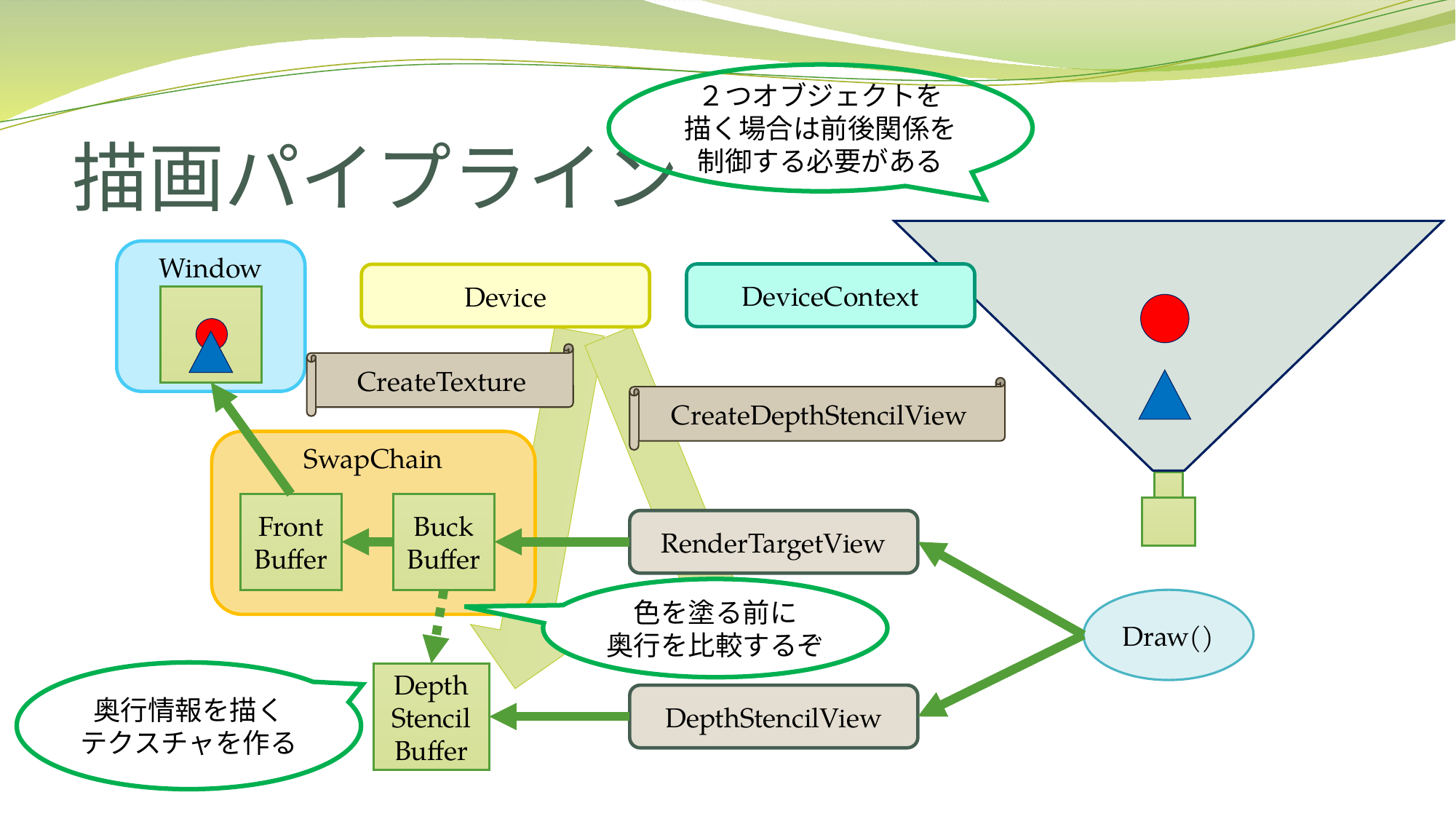

２つオブジェクトを
描く場合は前後関係を
制御する必要がある
# 描画パイプライン

Window
DeviceContext
Device

CreateTexture

CreateDepthStencilView
SwapChain

Buck
Buffer
Front
Buffer

RenderTargetView
色を塗る前に
奥行を比較するぞ
Draw()
奥行情報を描く
テクスチャを作る
Depth
Stencil
Buffer
DepthStencilView